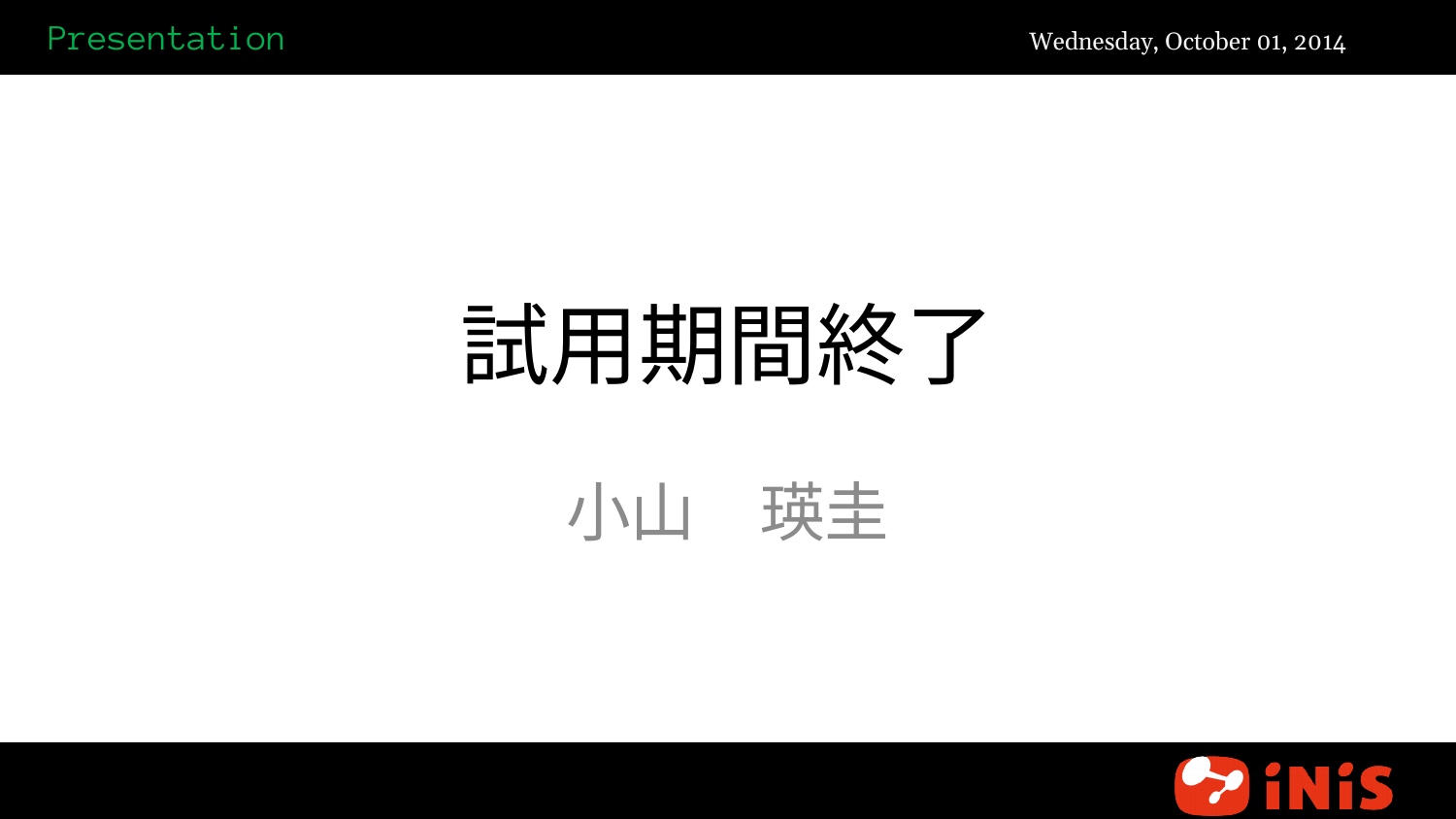

Wednesday, October 01, 2014
# 試用期間終了
小山　瑛圭